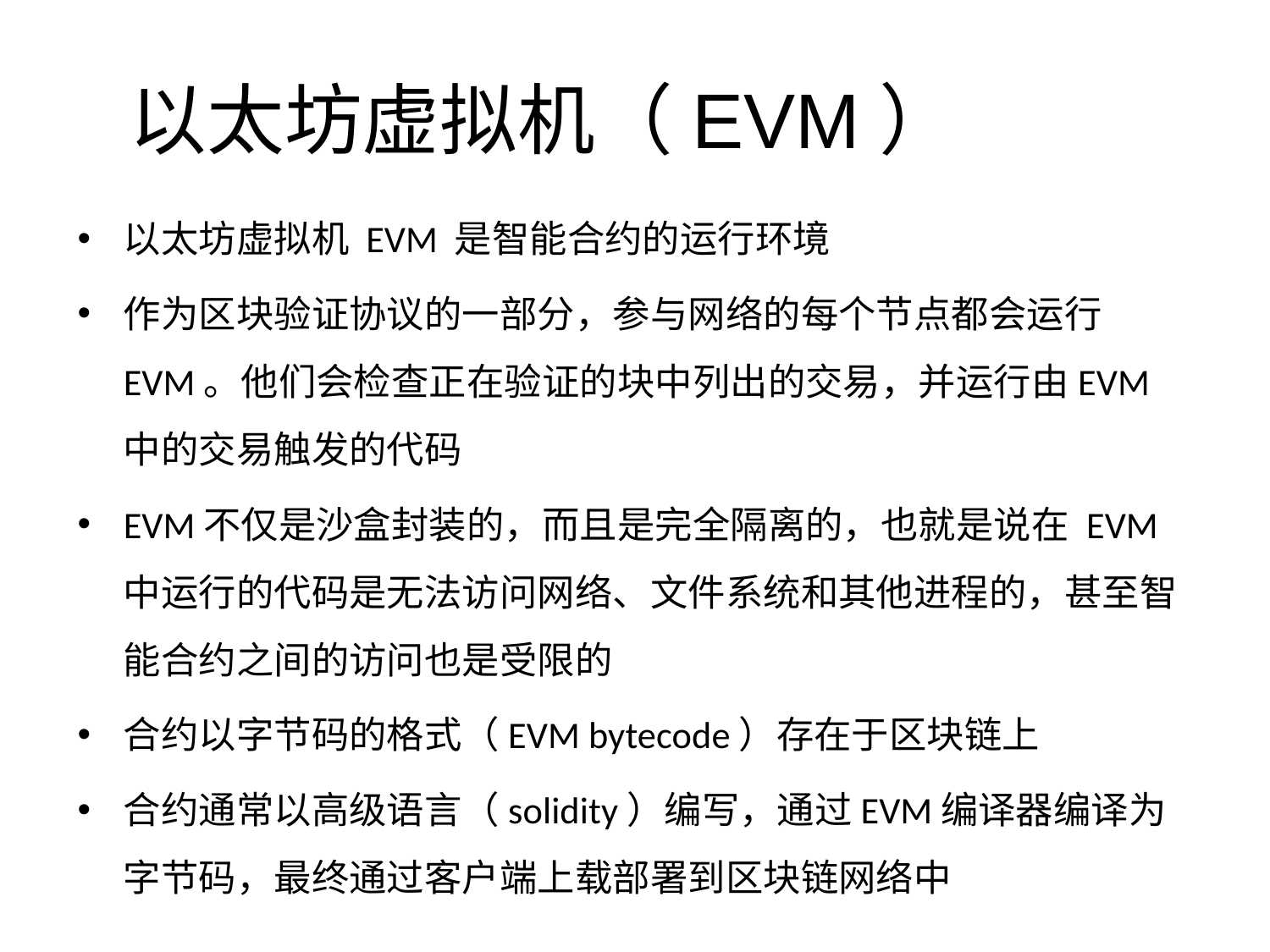

# 以太坊虚拟机（EVM）
以太坊虚拟机 EVM 是智能合约的运行环境
作为区块验证协议的一部分，参与网络的每个节点都会运行EVM。他们会检查正在验证的块中列出的交易，并运行由EVM中的交易触发的代码
EVM不仅是沙盒封装的，而且是完全隔离的，也就是说在 EVM 中运行的代码是无法访问网络、文件系统和其他进程的，甚至智能合约之间的访问也是受限的
合约以字节码的格式（EVM bytecode）存在于区块链上
合约通常以高级语言（solidity）编写，通过EVM编译器编译为字节码，最终通过客户端上载部署到区块链网络中